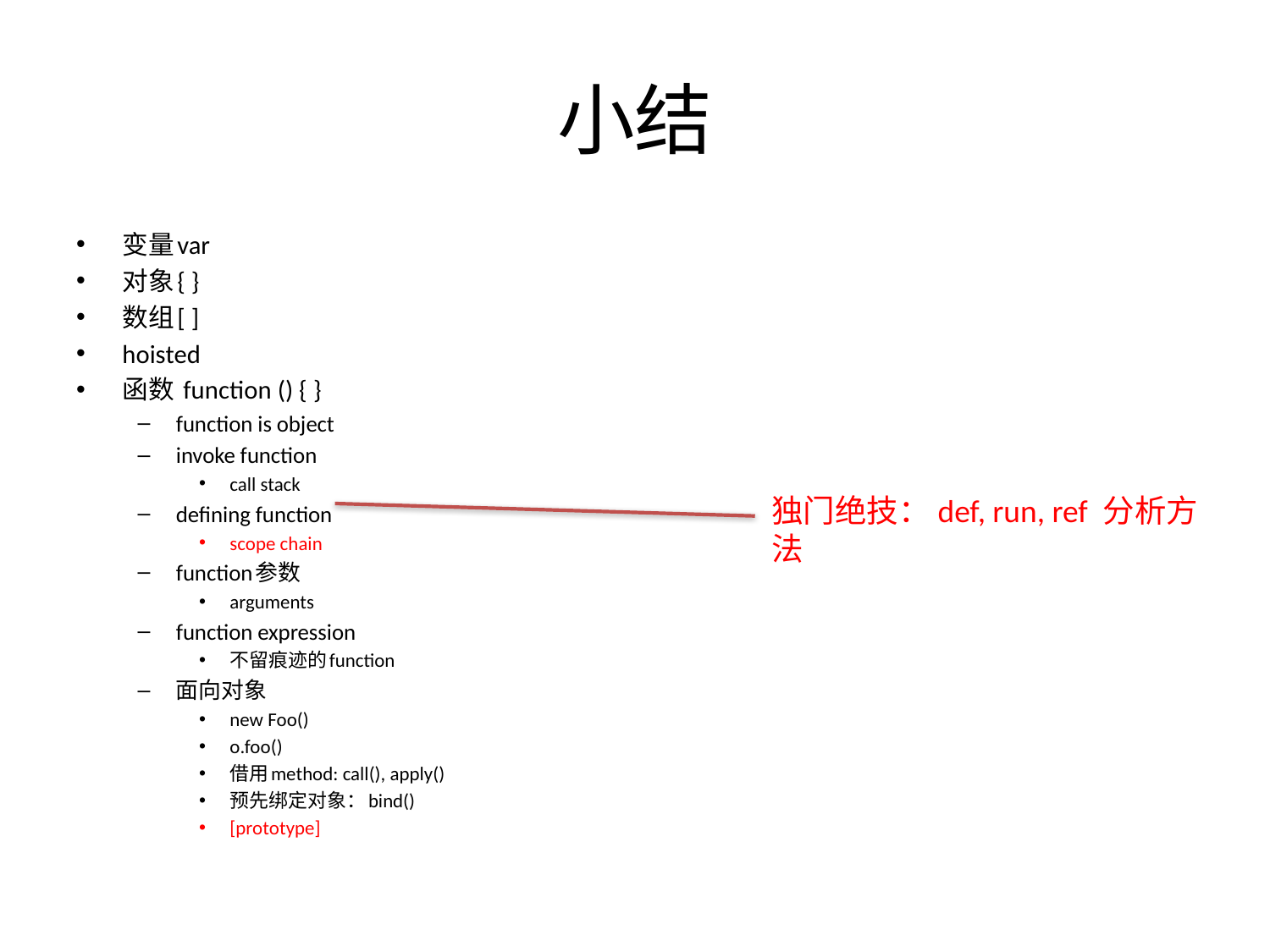

# 小结
变量var
对象{ }
数组[ ]
hoisted
函数 function () { }
function is object
invoke function
call stack
defining function
scope chain
function参数
arguments
function expression
不留痕迹的function
面向对象
new Foo()
o.foo()
借用method: call(), apply()
预先绑定对象：bind()
[prototype]

独门绝技：def, run, ref 分析方法